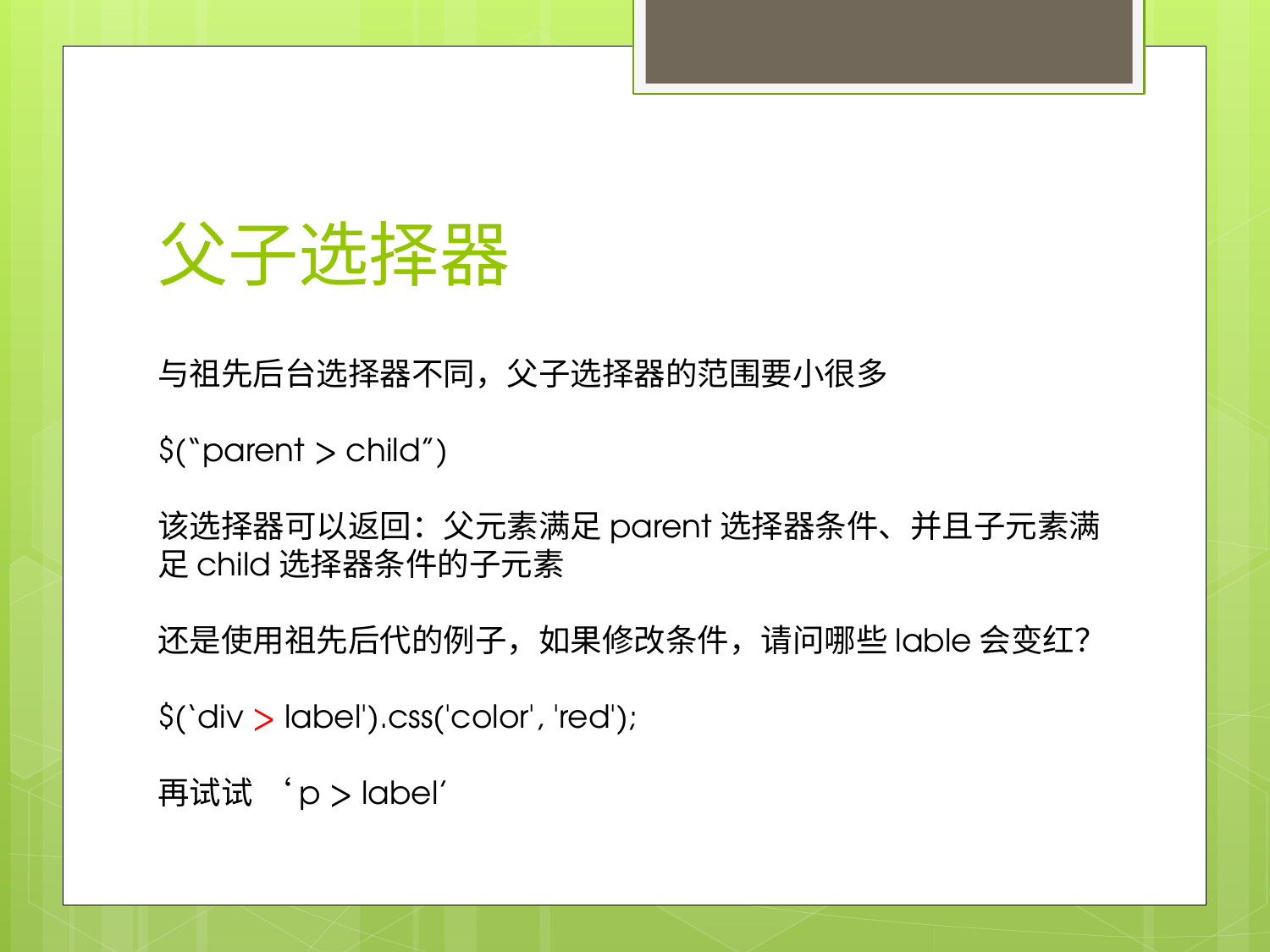

# 父子选择器
与祖先后台选择器不同，父子选择器的范围要小很多

$(“parent > child”)

该选择器可以返回：父元素满足parent选择器条件、并且子元素满足child选择器条件的子元素

还是使用祖先后代的例子，如果修改条件，请问哪些lable会变红？

$(‘div > label').css('color', 'red');

再试试 ‘p > label’